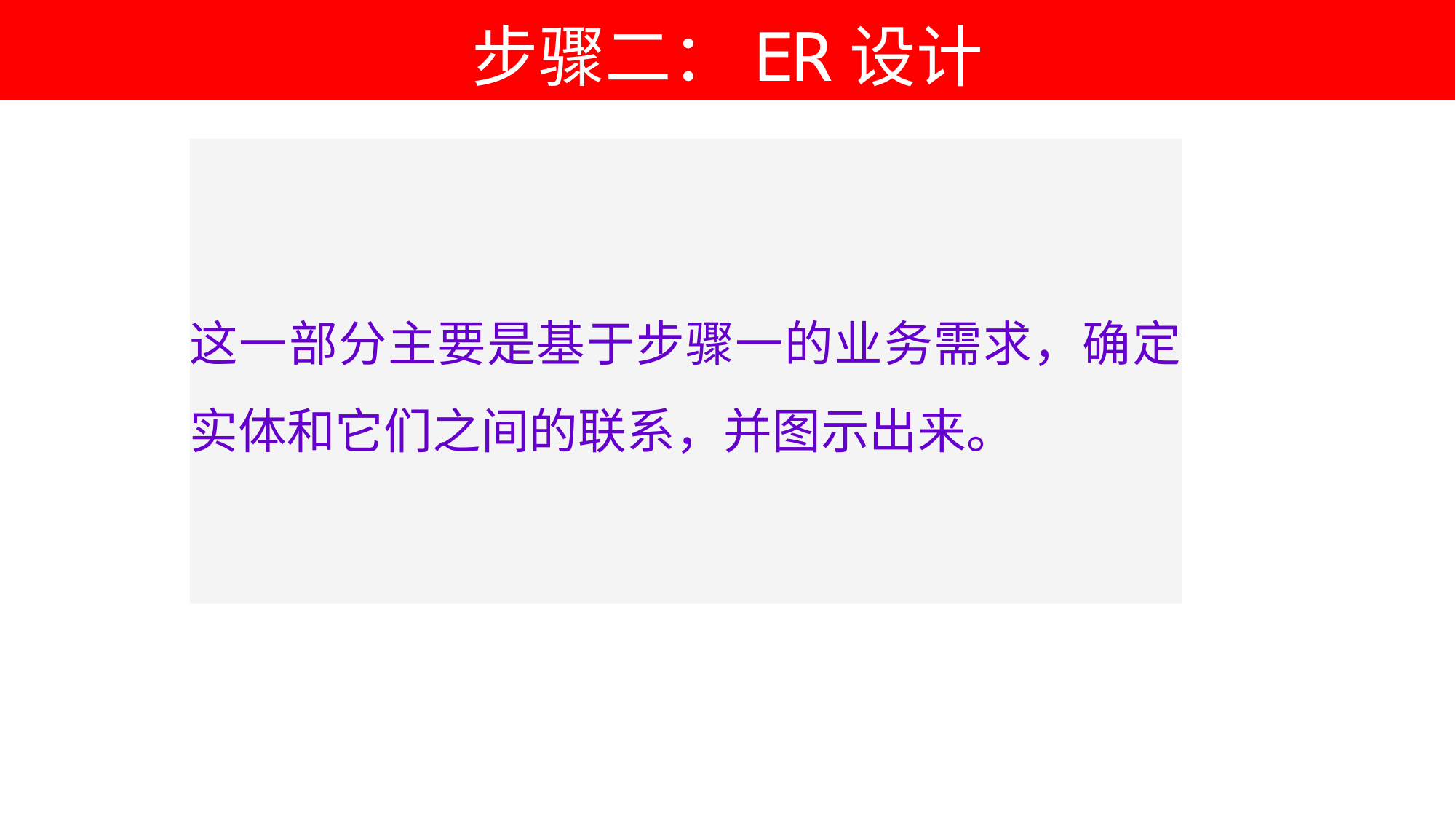

# 步骤二：ER设计
这一部分主要是基于步骤一的业务需求，确定实体和它们之间的联系，并图示出来。